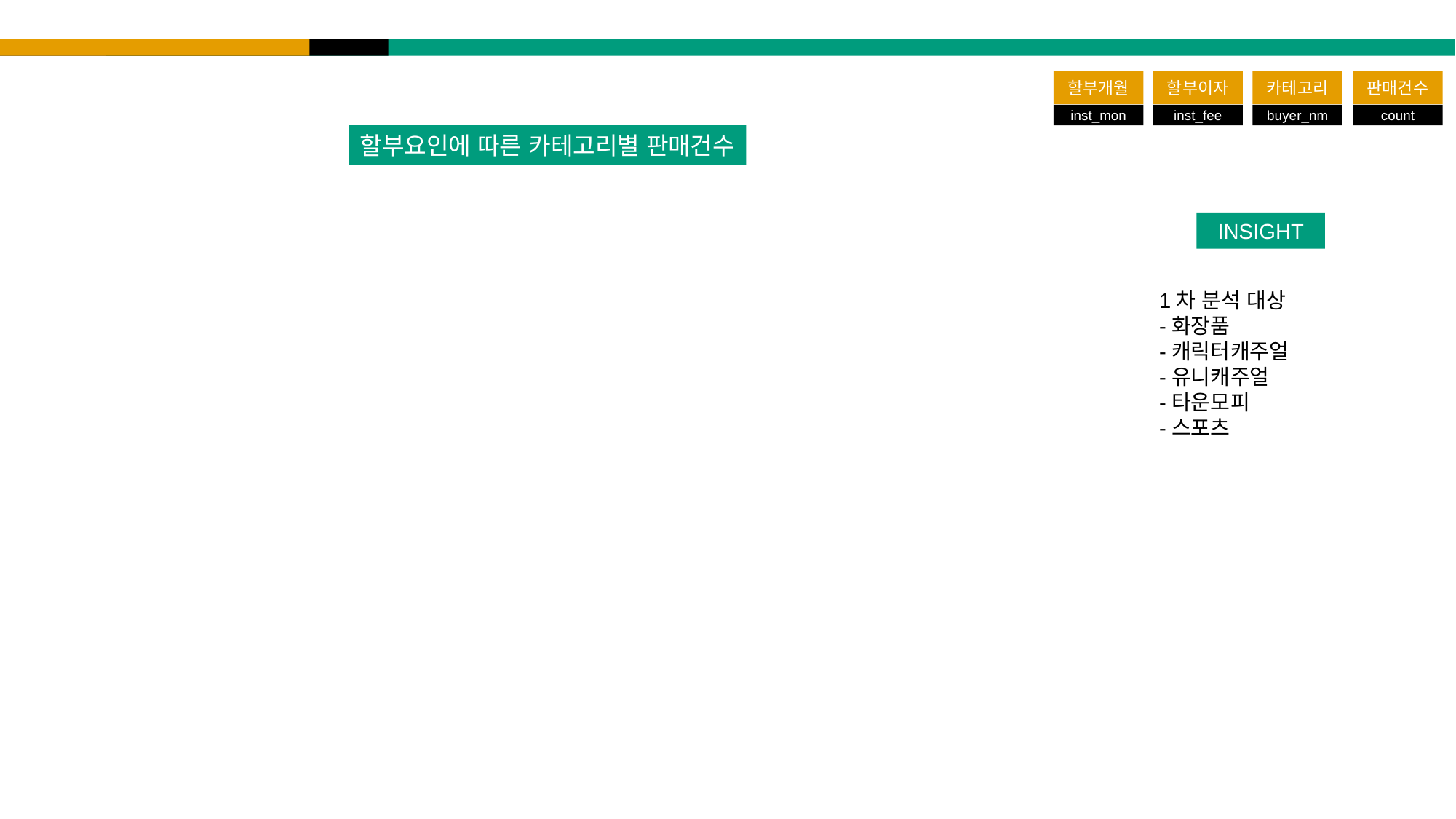

할부개월
할부이자
카테고리
판매건수
inst_mon
inst_fee
buyer_nm
count
할부요인에 따른 카테고리별 판매건수
INSIGHT
1차 분석 대상
-화장품
-캐릭터캐주얼
-유니캐주얼
-타운모피
-스포츠